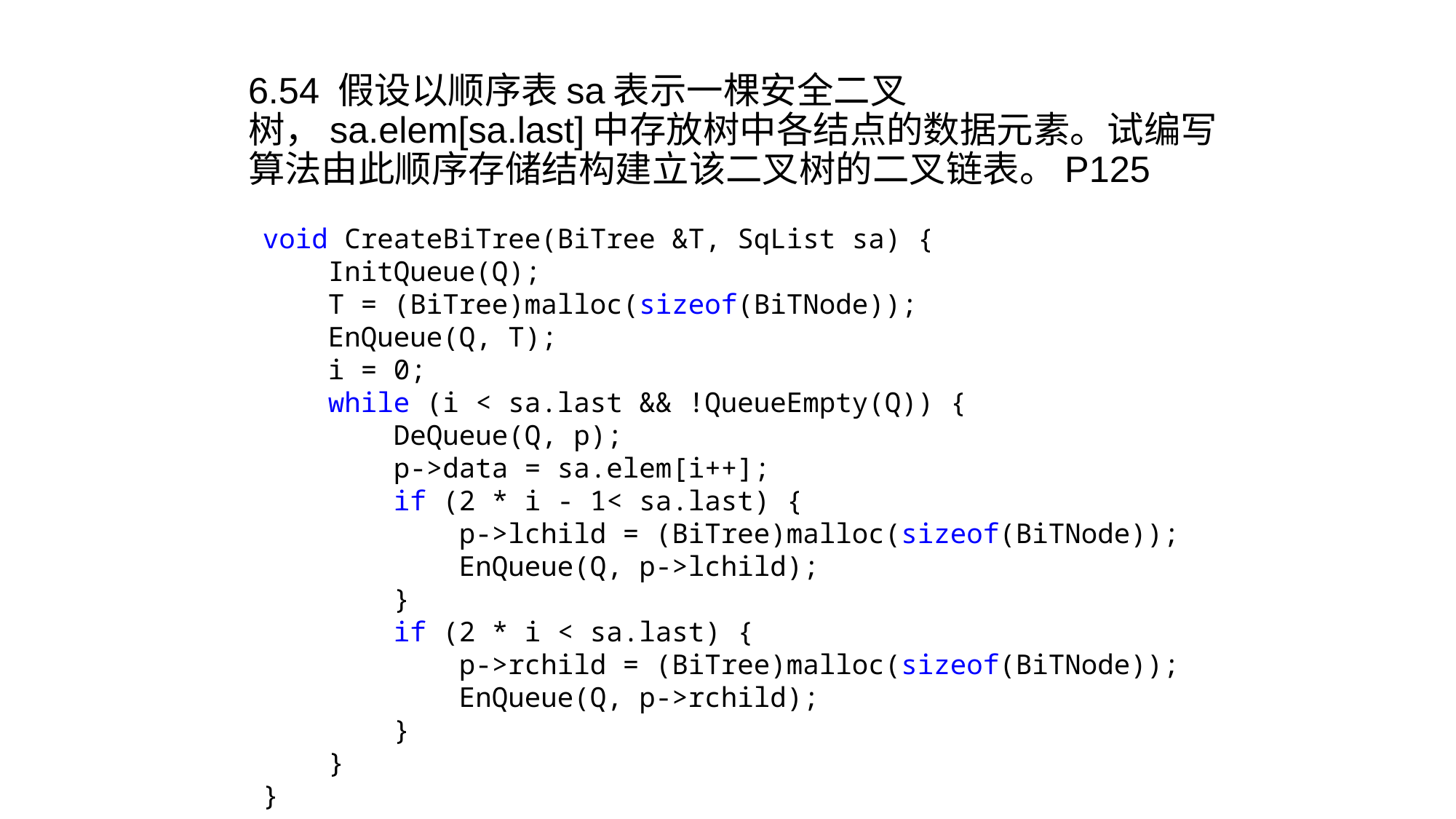

6.54 假设以顺序表sa表示一棵安全二叉树，sa.elem[sa.last]中存放树中各结点的数据元素。试编写算法由此顺序存储结构建立该二叉树的二叉链表。P125
void CreateBiTree(BiTree &T, SqList sa) {
    InitQueue(Q);
    T = (BiTree)malloc(sizeof(BiTNode));
    EnQueue(Q, T);
    i = 0;
    while (i < sa.last && !QueueEmpty(Q)) {
        DeQueue(Q, p);
        p->data = sa.elem[i++];
        if (2 * i - 1< sa.last) {
            p->lchild = (BiTree)malloc(sizeof(BiTNode));
            EnQueue(Q, p->lchild);
        }
        if (2 * i < sa.last) {
            p->rchild = (BiTree)malloc(sizeof(BiTNode));
            EnQueue(Q, p->rchild);
        }
    }
}